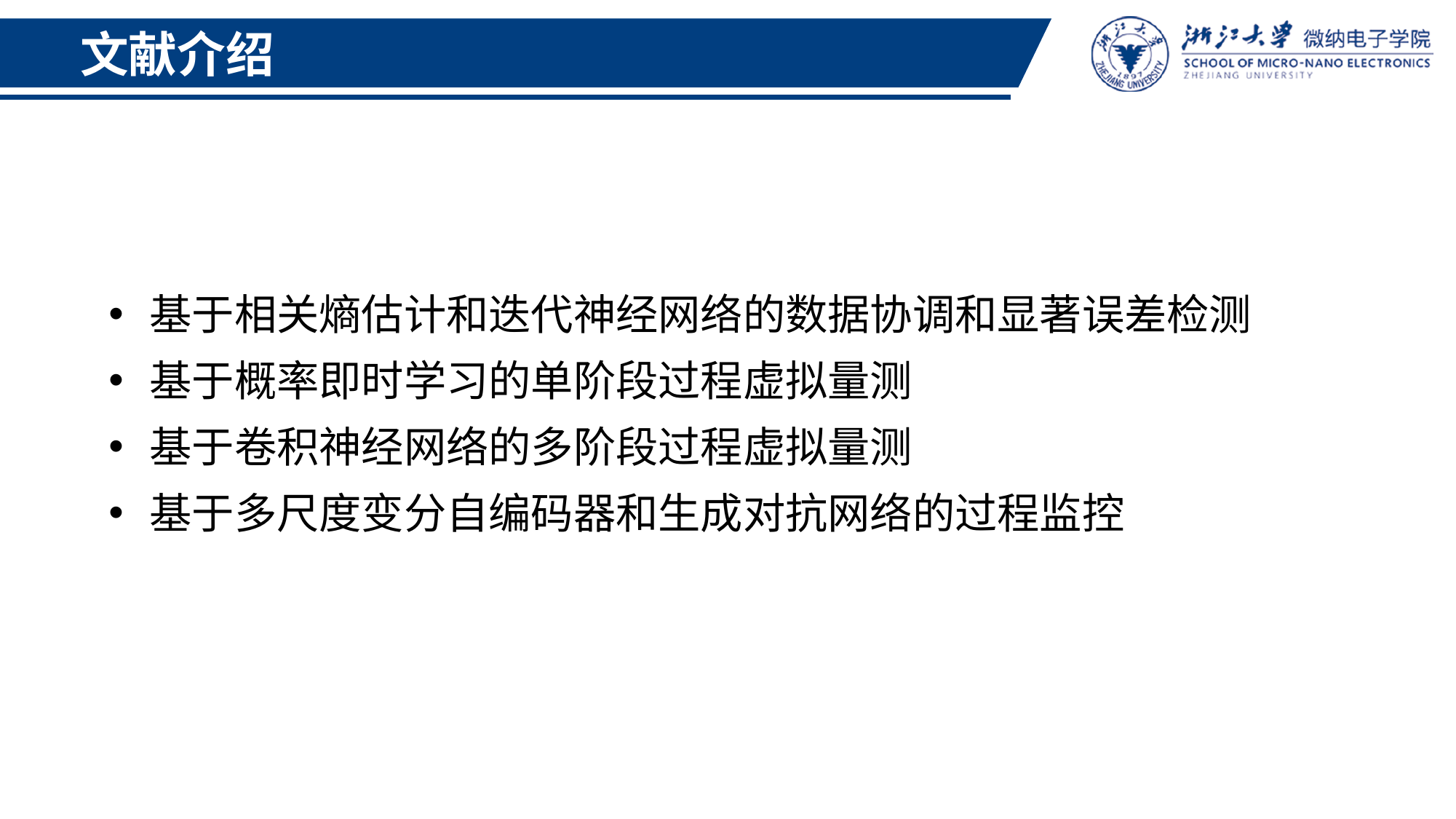

文献介绍
基于相关熵估计和迭代神经网络的数据协调和显著误差检测
基于概率即时学习的单阶段过程虚拟量测
基于卷积神经网络的多阶段过程虚拟量测
基于多尺度变分自编码器和生成对抗网络的过程监控